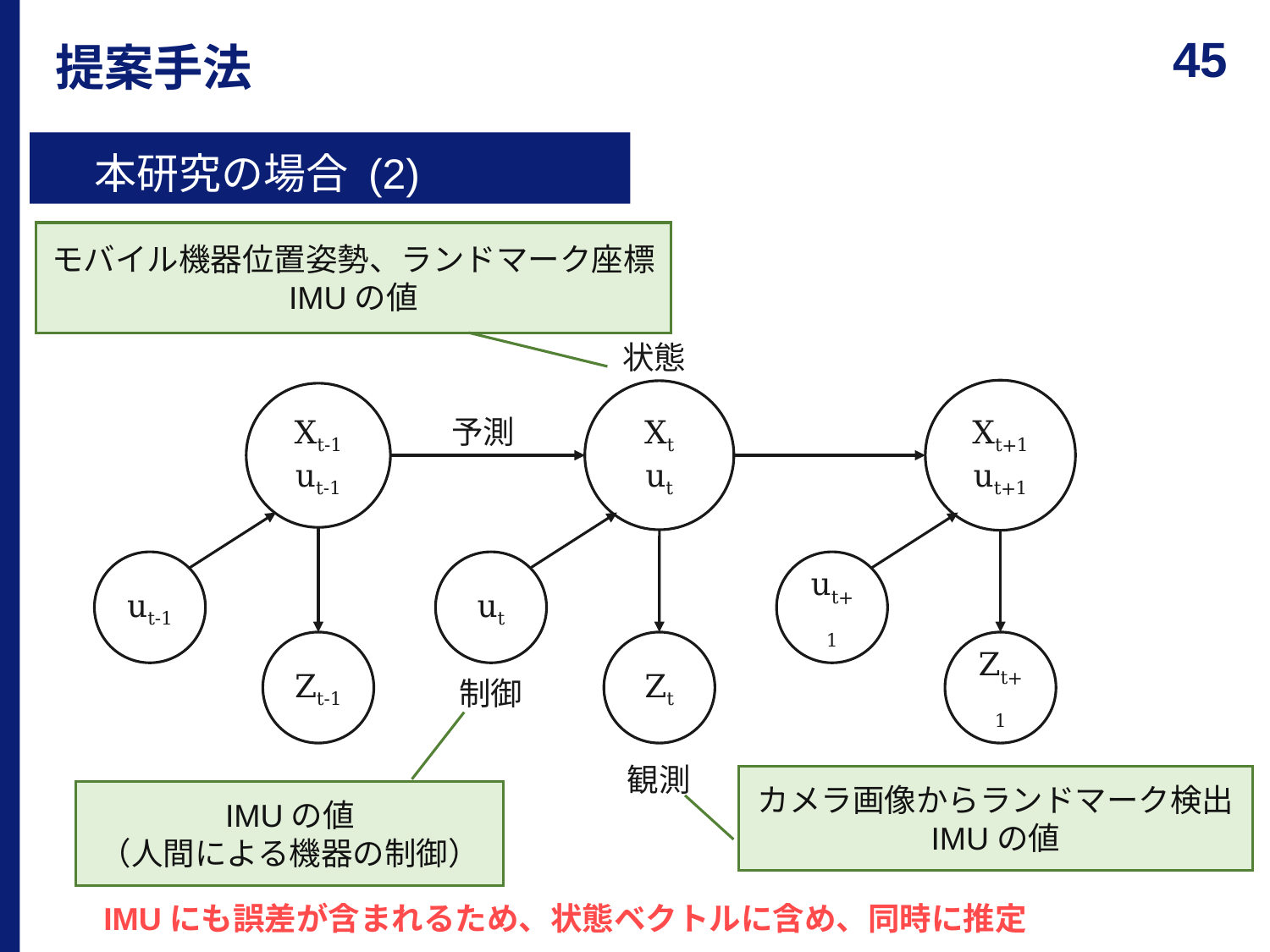

# 提案手法
本研究の場合 (2)
モバイル機器位置姿勢、ランドマーク座標
IMUの値
状態
Xt+1
ut+1
Xt
ut
Xt-1
ut-1
予測
ut-1
ut
ut+1
Zt-1
Zt
Zt+1
制御
観測
カメラ画像からランドマーク検出
IMUの値
IMUの値
（人間による機器の制御）
IMUにも誤差が含まれるため、状態ベクトルに含め、同時に推定